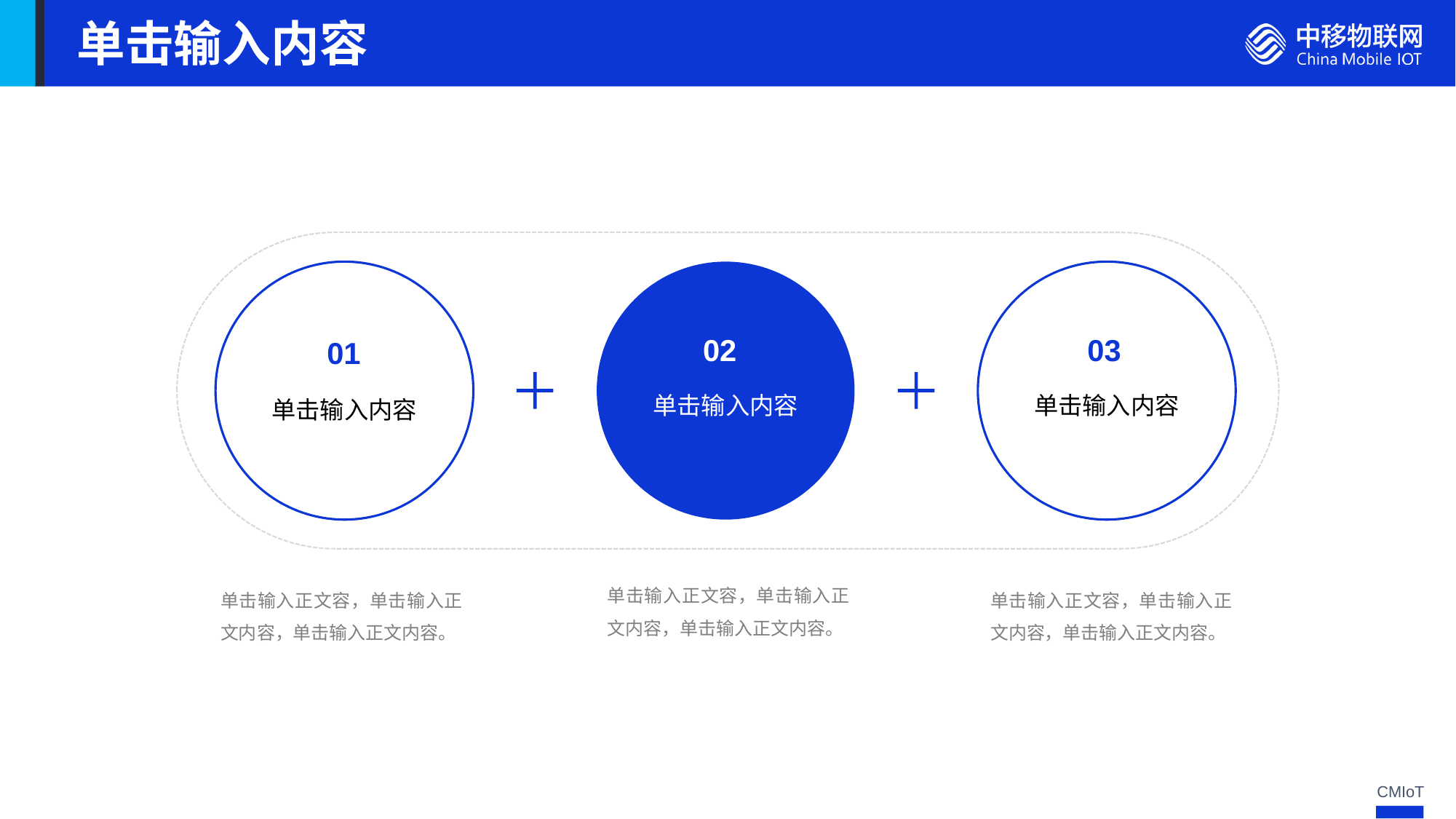

单击输入内容

单击输入内容

单击输入内容

单击输入内容
02
03
01

单击输入正文容，单击输入正文内容，单击输入正文内容。
单击输入正文容，单击输入正文内容，单击输入正文内容。
单击输入正文容，单击输入正文内容，单击输入正文内容。